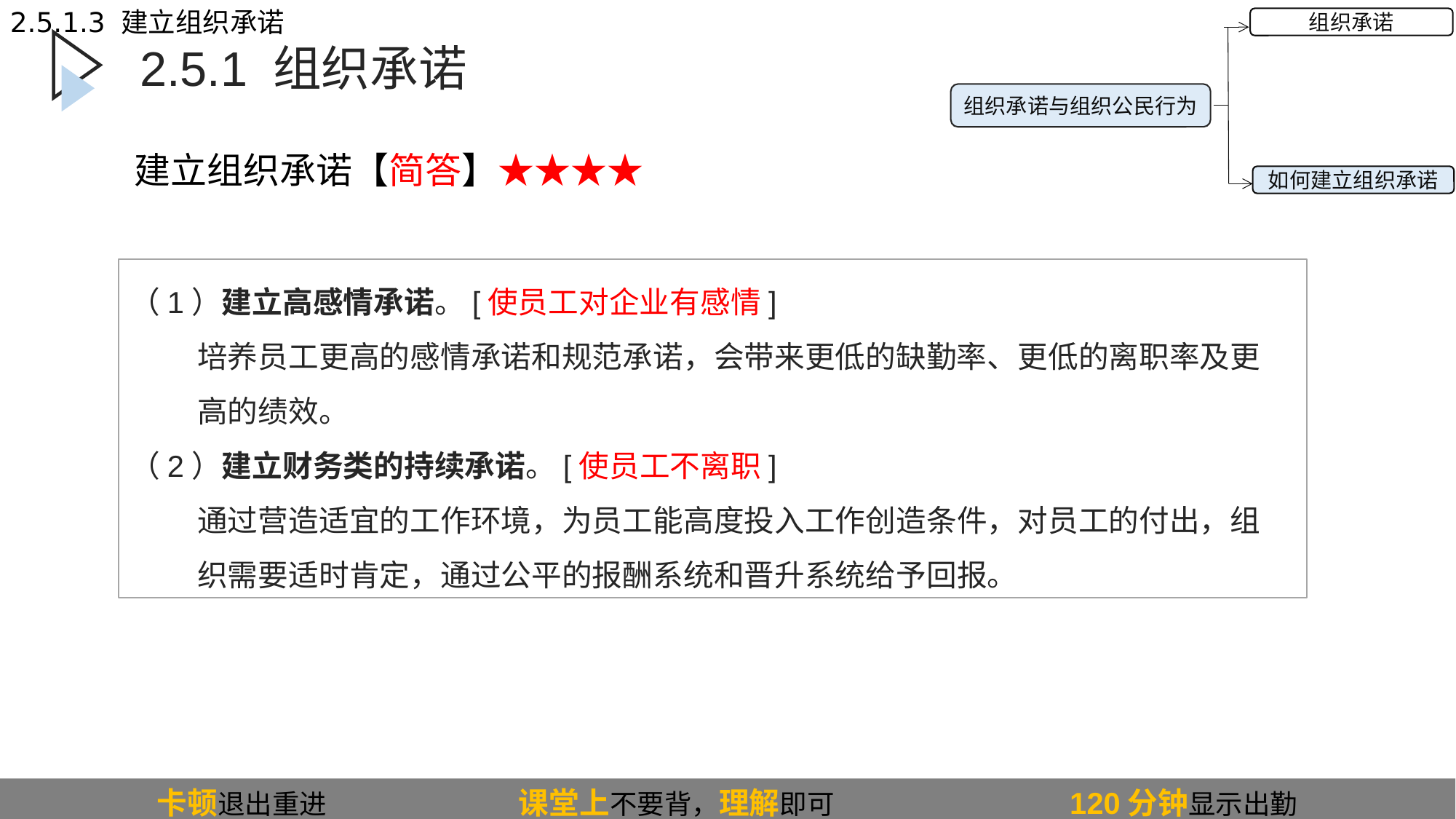

2.5.1.3 建立组织承诺
组织承诺
组织承诺与组织公民行为

如何建立组织承诺
2.5.1 组织承诺
 建立组织承诺【简答】★★★★

（1）建立高感情承诺。[使员工对企业有感情]
         培养员工更高的感情承诺和规范承诺，会带来更低的缺勤率、更低的离职率及更
         高的绩效。
（2）建立财务类的持续承诺。[使员工不离职]
         通过营造适宜的工作环境，为员工能高度投入工作创造条件，对员工的付出，组
         织需要适时肯定，通过公平的报酬系统和晋升系统给予回报。